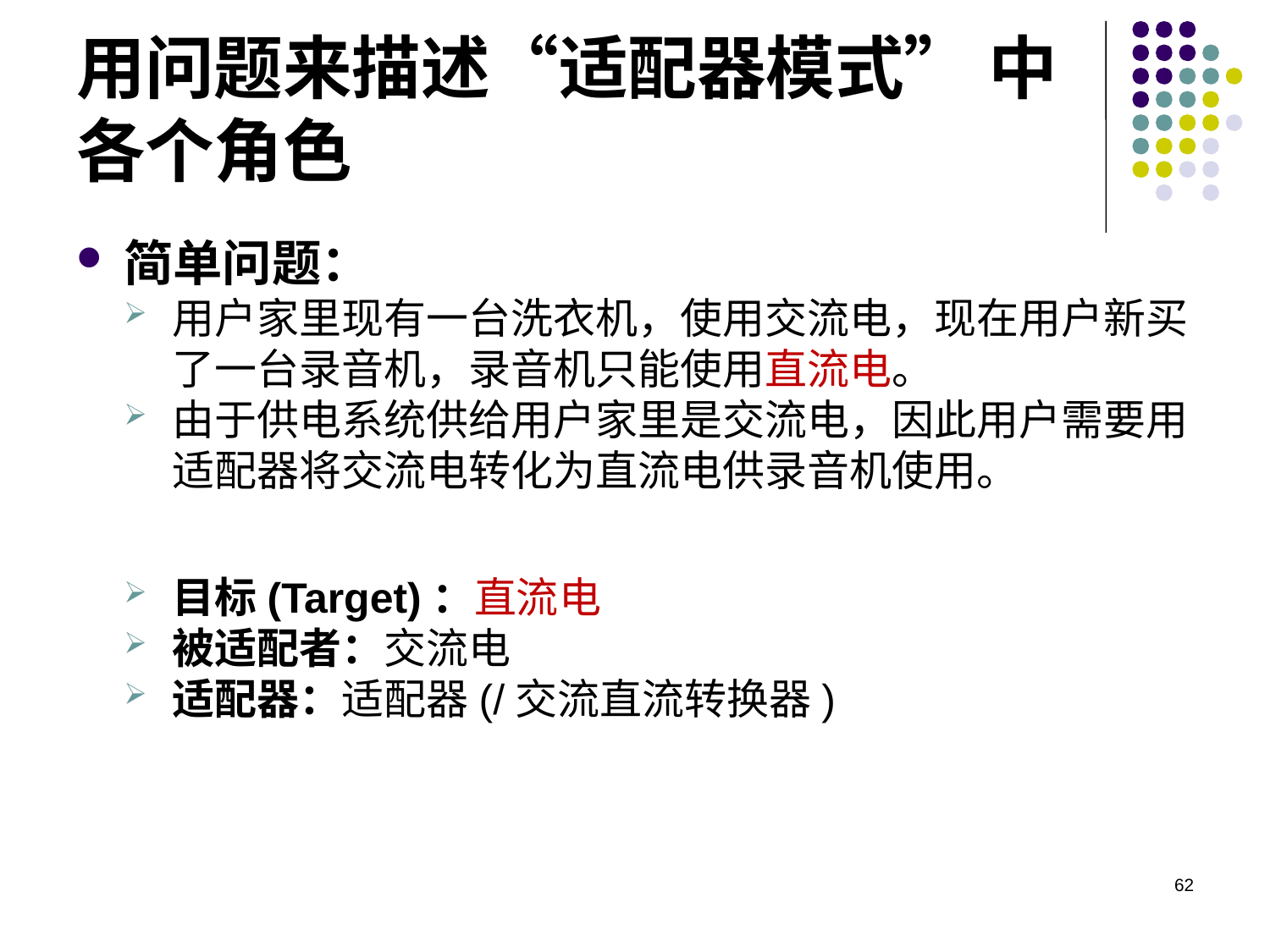

# 用问题来描述“适配器模式” 中各个角色
简单问题：
用户家里现有一台洗衣机，使用交流电，现在用户新买了一台录音机，录音机只能使用直流电。
由于供电系统供给用户家里是交流电，因此用户需要用适配器将交流电转化为直流电供录音机使用。

目标(Target)：直流电
被适配者：交流电
适配器：适配器(/交流直流转换器)

62